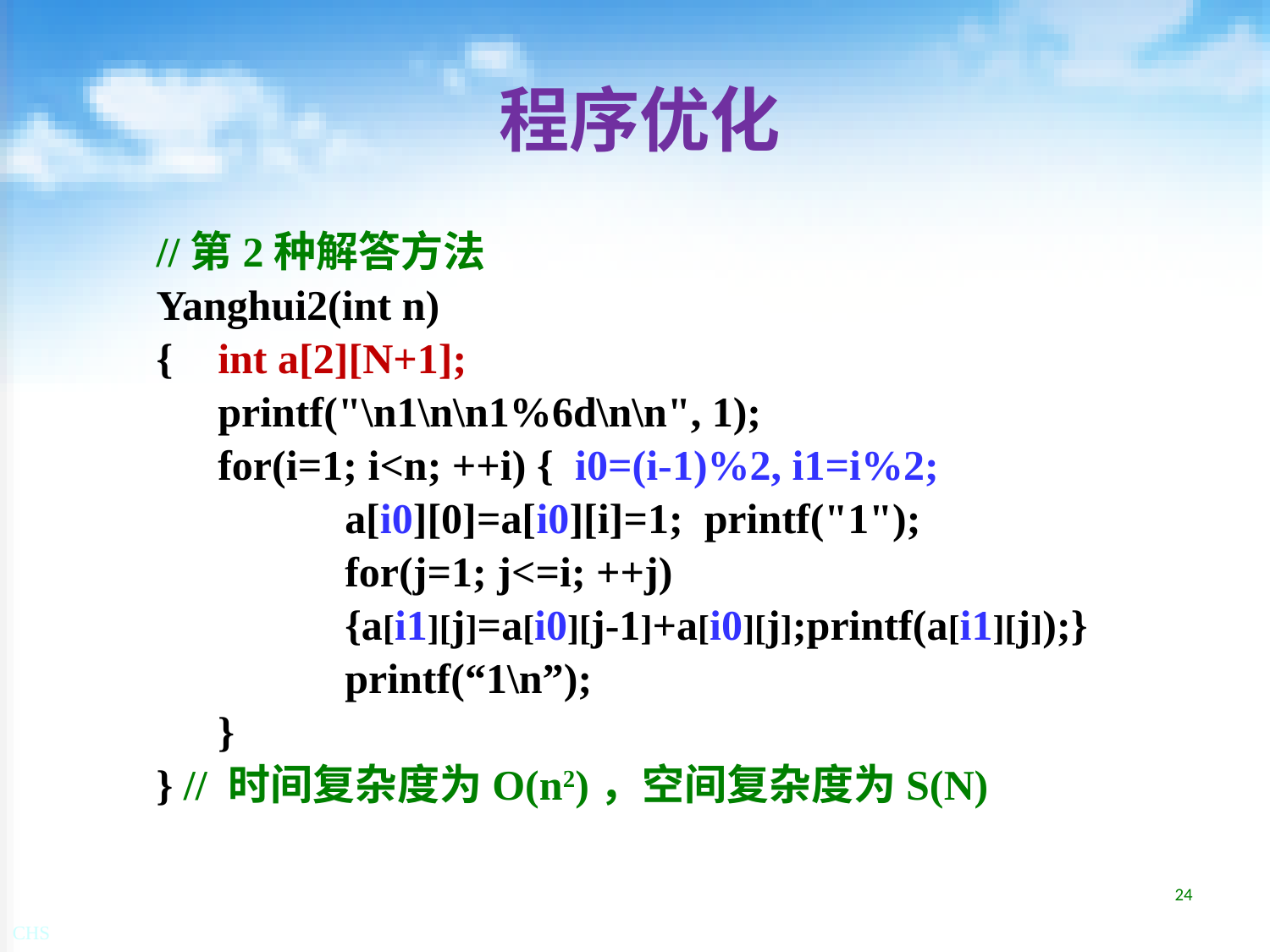

# 程序优化
//第2种解答方法
Yanghui2(int n)
{	int a[2][N+1];
	printf("\n1\n\n1%6d\n\n", 1);
	for(i=1; i<n; ++i) {  i0=(i-1)%2, i1=i%2;
		a[i0][0]=a[i0][i]=1;  printf("1");
		for(j=1; j<=i; ++j)
		{a[i1][j]=a[i0][j-1]+a[i0][j];printf(a[i1][j]);}
		printf(“1\n”);
	}
} // 时间复杂度为O(n2)，空间复杂度为S(N)
24